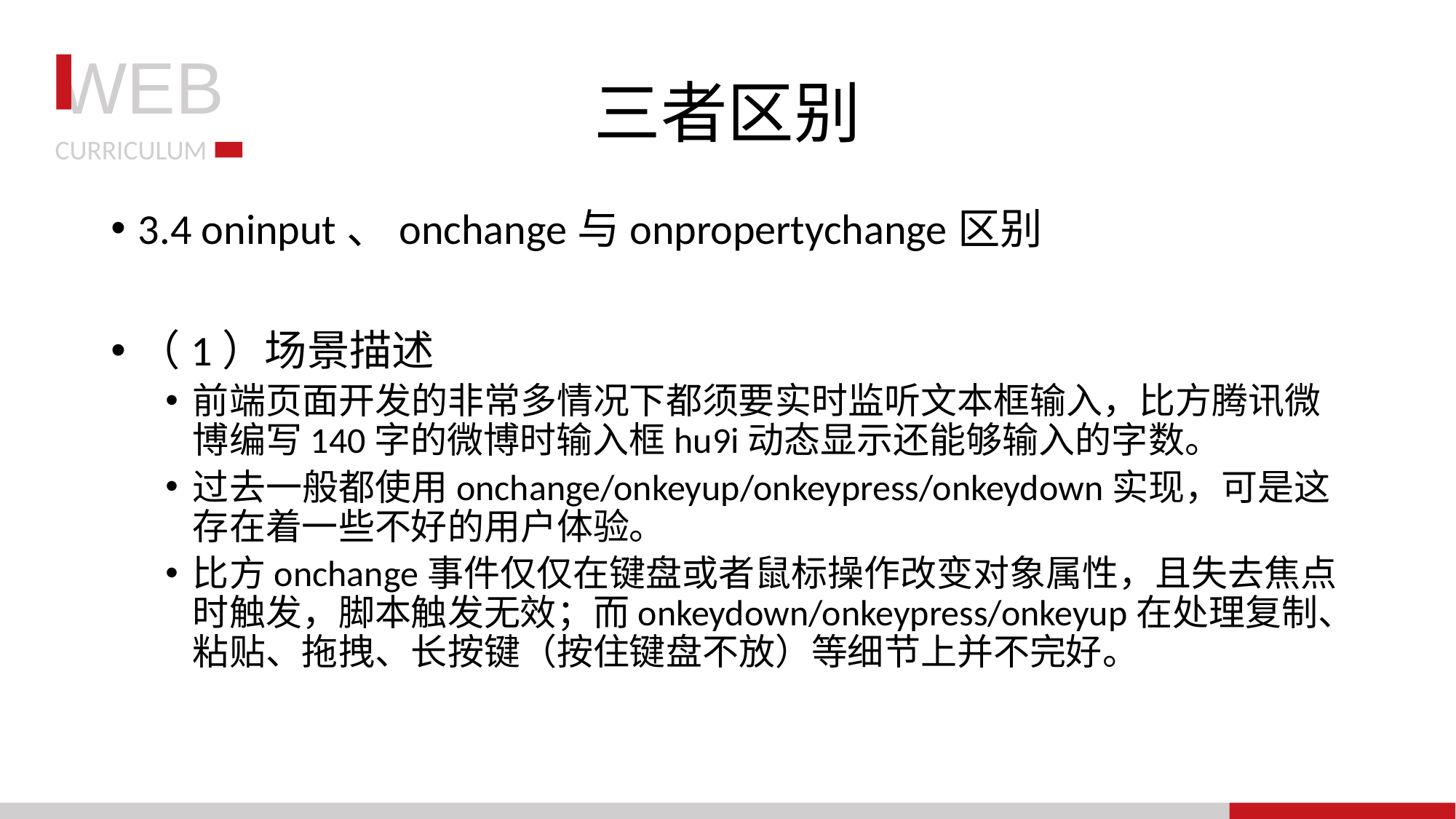

# 三者区别
3.4 oninput、onchange与onpropertychange区别

（1）场景描述
前端页面开发的非常多情况下都须要实时监听文本框输入，比方腾讯微博编写140字的微博时输入框hu9i动态显示还能够输入的字数。
过去一般都使用onchange/onkeyup/onkeypress/onkeydown实现，可是这存在着一些不好的用户体验。
比方onchange事件仅仅在键盘或者鼠标操作改变对象属性，且失去焦点时触发，脚本触发无效；而onkeydown/onkeypress/onkeyup在处理复制、粘贴、拖拽、长按键（按住键盘不放）等细节上并不完好。